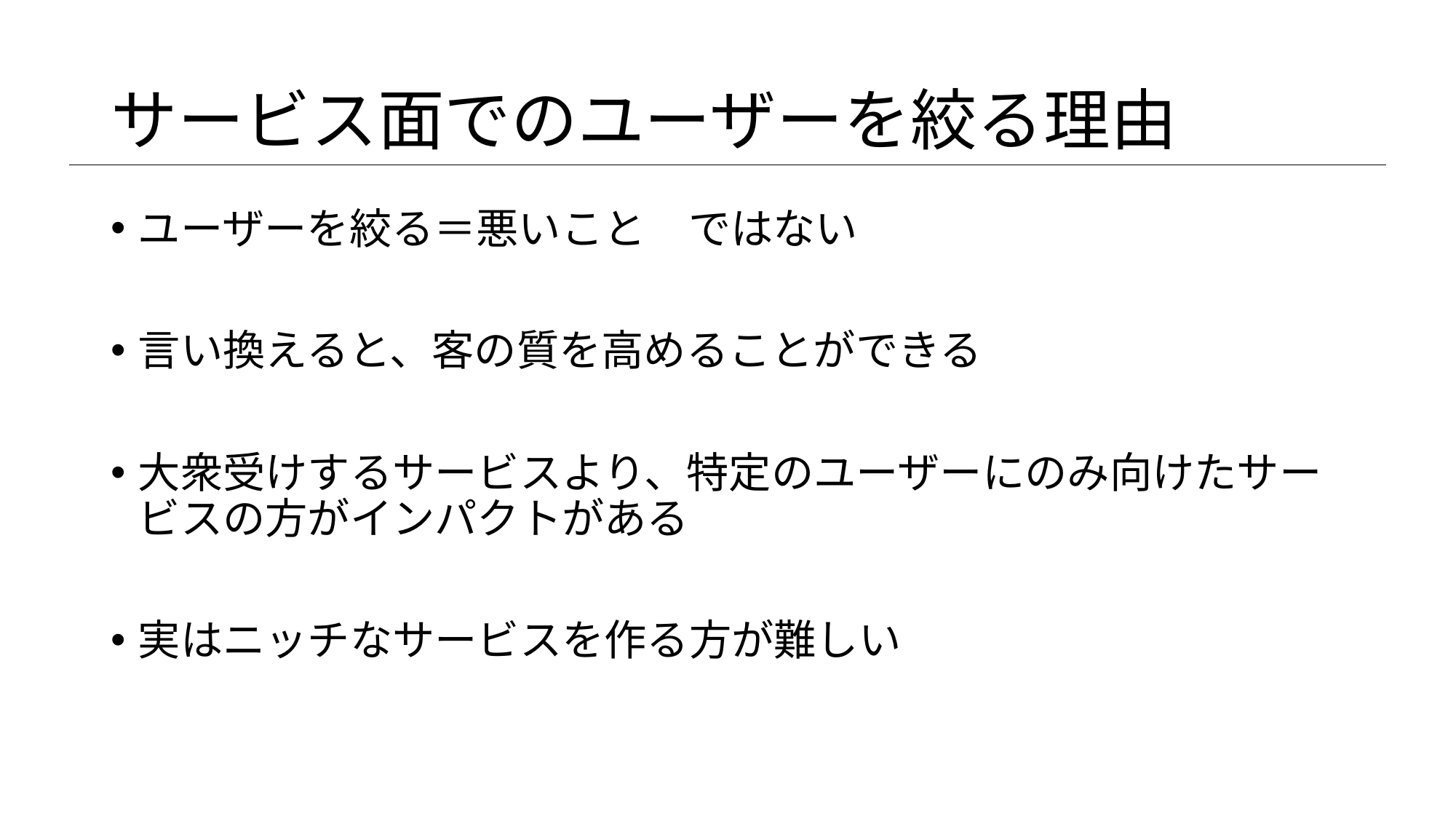

# サービス面でのユーザーを絞る理由
ユーザーを絞る＝悪いこと　ではない

言い換えると、客の質を高めることができる

大衆受けするサービスより、特定のユーザーにのみ向けたサービスの方がインパクトがある

実はニッチなサービスを作る方が難しい